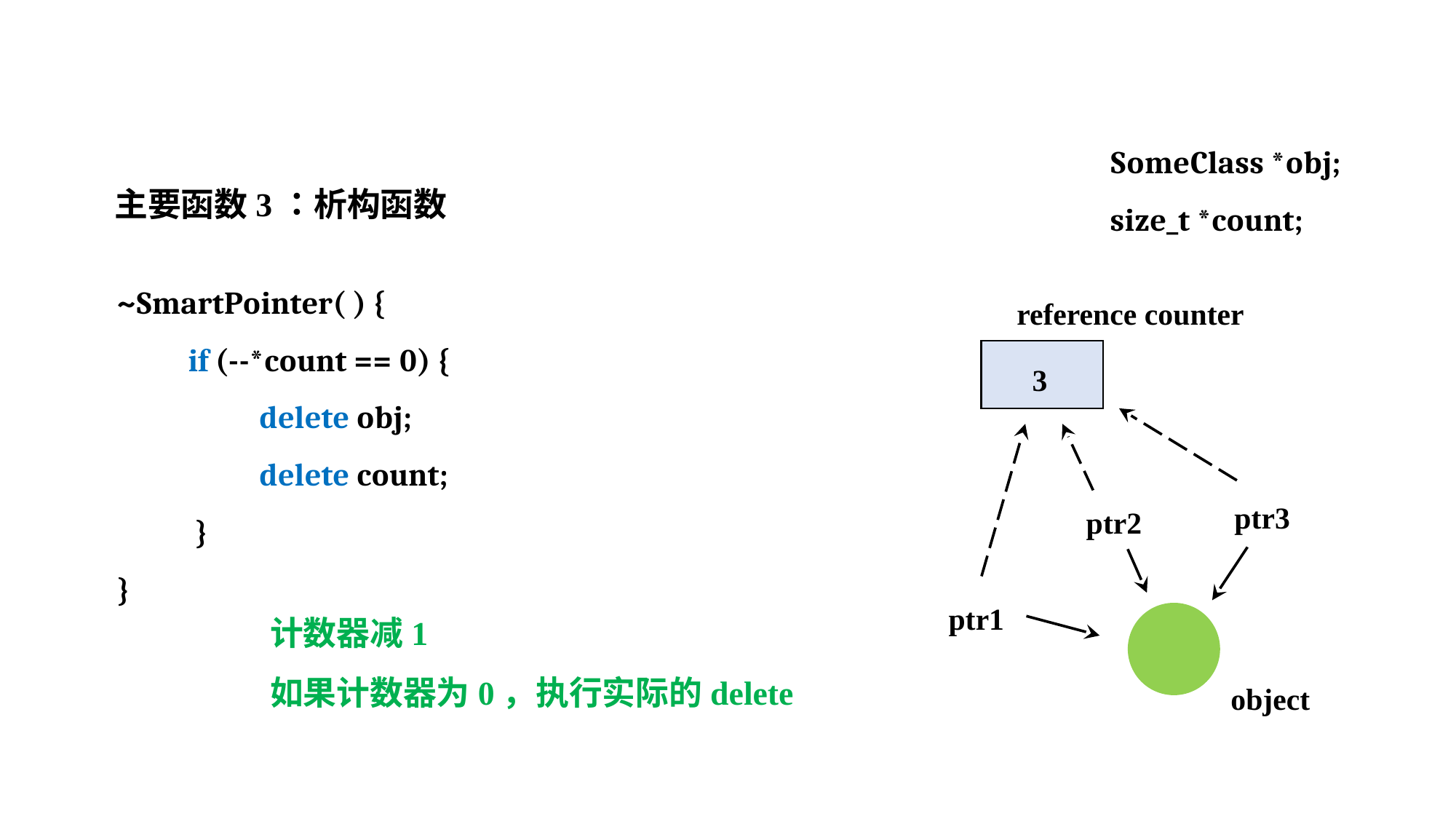

SomeClass *obj;
size_t *count;
主要函数3：析构函数
~SmartPointer( ) {
          if (--*count == 0) {
                    delete obj;
                    delete count;
           }
}
reference counter
3

ptr3
ptr2
ptr1

object
计数器减1
如果计数器为0，执行实际的delete